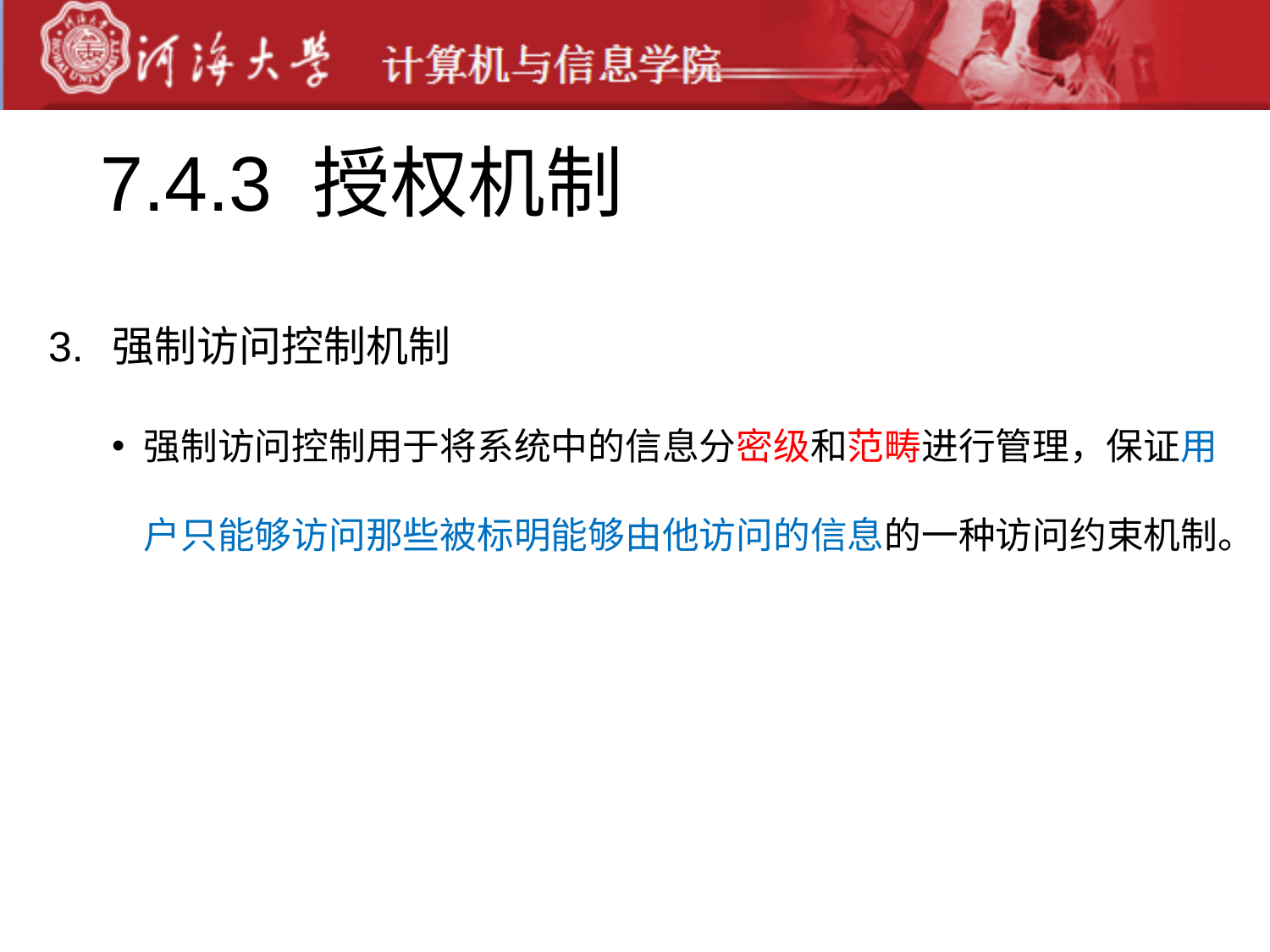

# 7.4.3 授权机制
强制访问控制机制
强制访问控制用于将系统中的信息分密级和范畴进行管理，保证用户只能够访问那些被标明能够由他访问的信息的一种访问约束机制。